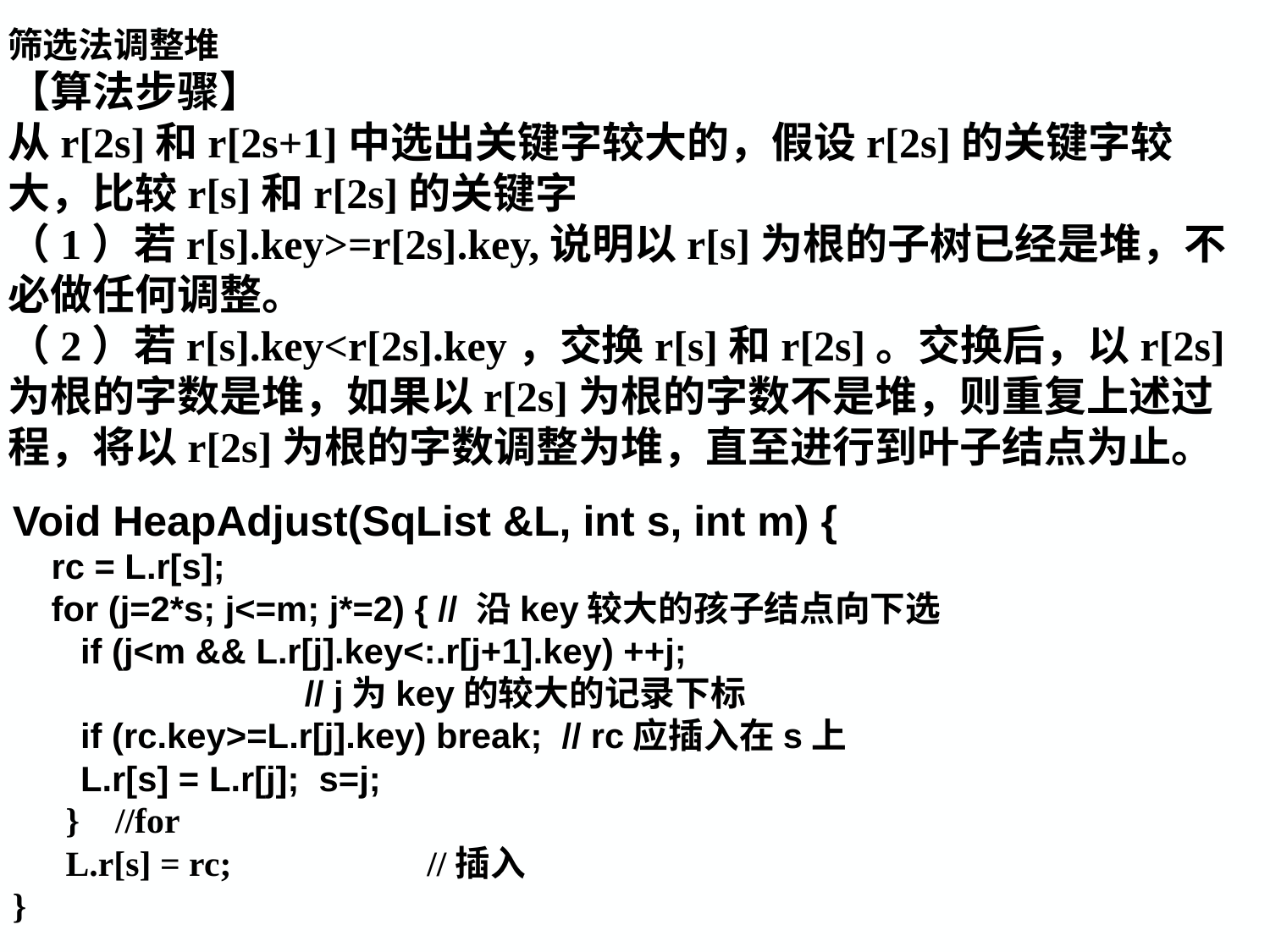

筛选法调整堆
【算法步骤】
从r[2s]和r[2s+1]中选出关键字较大的，假设r[2s]的关键字较大，比较r[s]和r[2s]的关键字
（1）若r[s].key>=r[2s].key,说明以r[s]为根的子树已经是堆，不必做任何调整。
（2）若r[s].key<r[2s].key，交换r[s]和r[2s]。交换后，以r[2s]为根的字数是堆，如果以r[2s]为根的字数不是堆，则重复上述过程，将以r[2s]为根的字数调整为堆，直至进行到叶子结点为止。
Void HeapAdjust(SqList &L, int s, int m) {
    rc = L.r[s];
    for (j=2*s; j<=m; j*=2) { // 沿key较大的孩子结点向下选
       if (j<m && L.r[j].key<:.r[j+1].key) ++j;
                              // j为key的较大的记录下标
       if (rc.key>=L.r[j].key) break;  // rc应插入在s上
       L.r[s] = L.r[j];  s=j;
      }    //for
      L.r[s] = rc;                      //插入
}